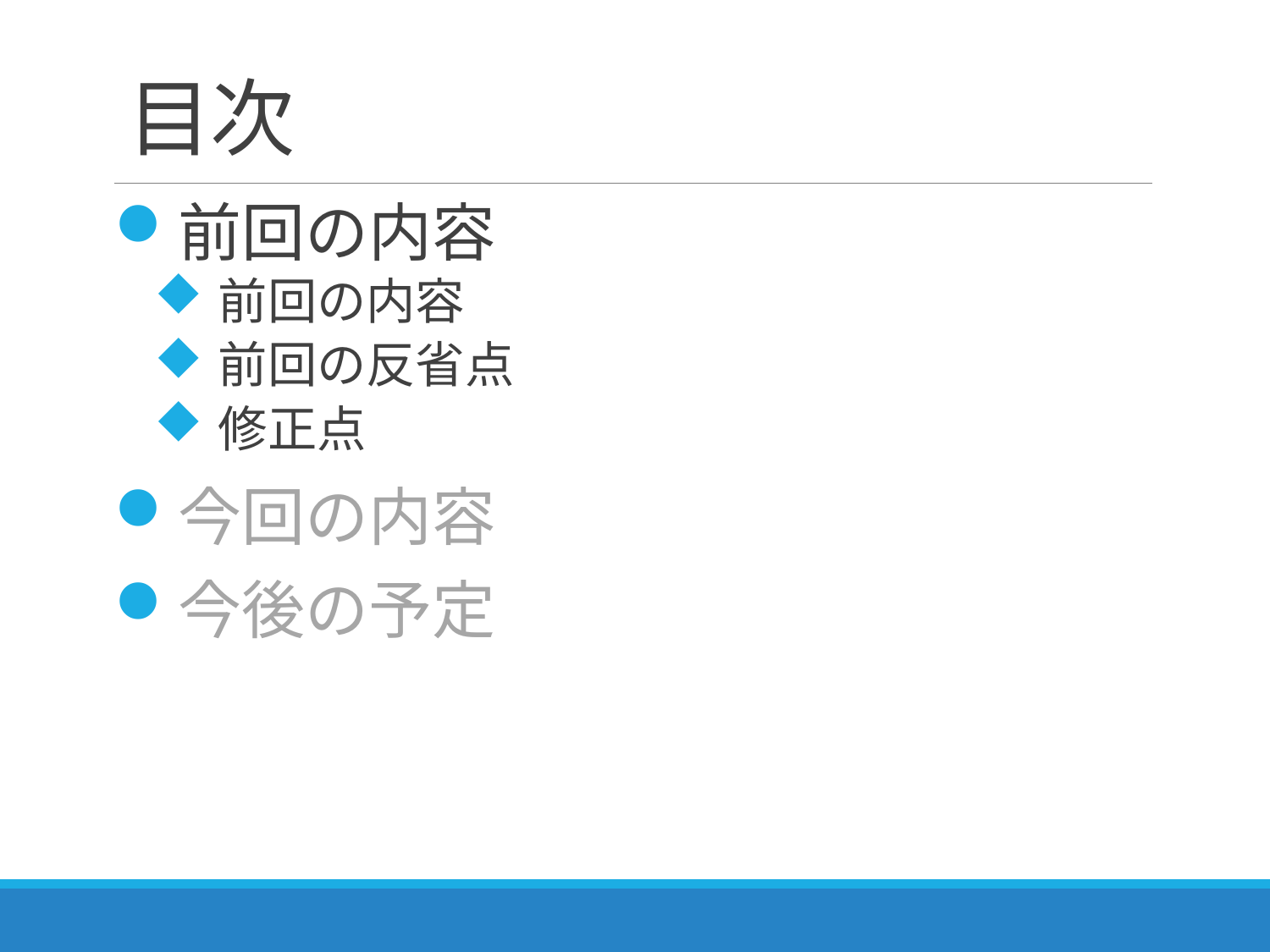

# 目次
前回の内容
前回の内容
前回の反省点
修正点
今回の内容
今後の予定